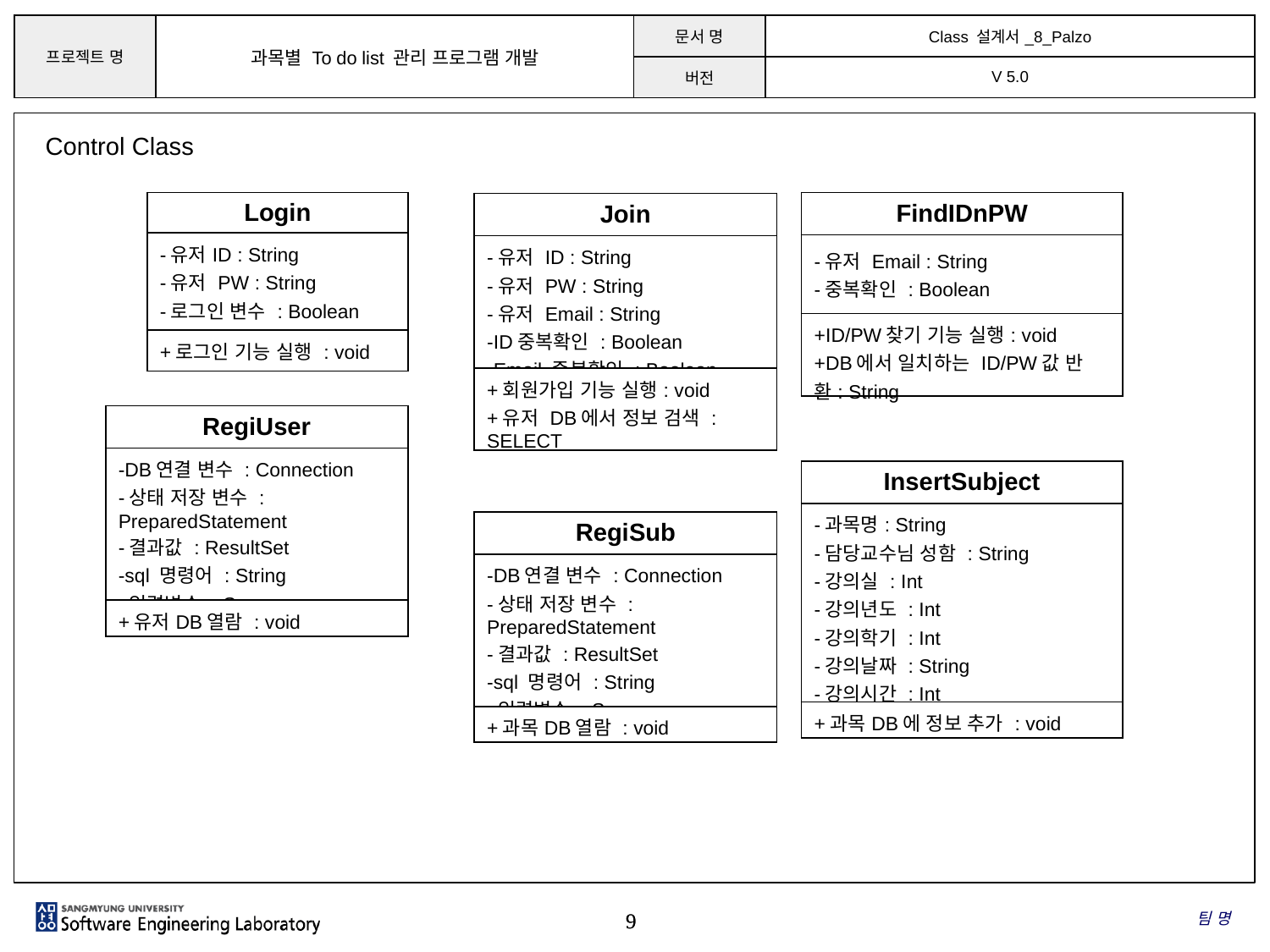

Control Class
| Login |
| --- |
| -유저ID : String -유저 PW : String -로그인 변수 : Boolean |
| +로그인 기능 실행 : void |
| FindIDnPW |
| --- |
| -유저 Email : String -중복확인 : Boolean |
| +ID/PW찾기 기능 실행: void +DB에서 일치하는 ID/PW값 반환: String |
| Join |
| --- |
| -유저 ID : String -유저 PW : String -유저 Email : String -ID중복확인 : Boolean -Email 중복확인 : Boolean |
| +회원가입 기능 실행: void +유저 DB에서 정보 검색 : SELECT |
| RegiUser |
| --- |
| -DB연결 변수 : Connection -상태 저장 변수 : PreparedStatement -결과값 : ResultSet -sql 명령어 : String -입력변수 : Scanner |
| +유저DB열람 : void |
| InsertSubject |
| --- |
| -과목명: String -담당교수님 성함 : String -강의실 : Int -강의년도 : Int -강의학기 : Int -강의날짜 : String -강의시간 : Int -과목DB접근자 : SubjectDB |
| +과목DB에 정보 추가 : void |
| RegiSub |
| --- |
| -DB연결 변수 : Connection -상태 저장 변수 : PreparedStatement -결과값 : ResultSet -sql 명령어 : String -입력변수 : Scanner |
| +과목DB열람 : void |
팀 명